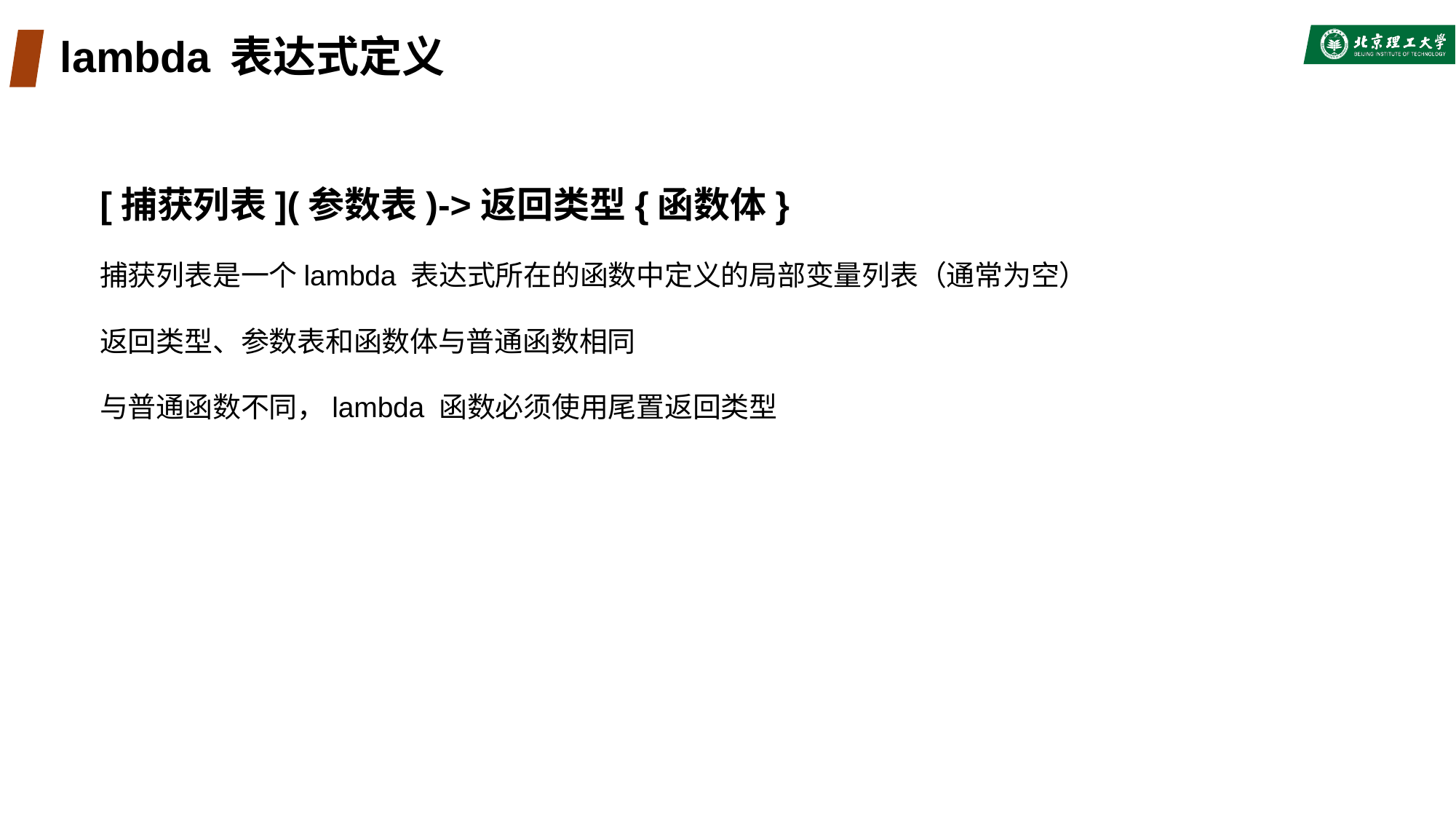

# lambda 表达式定义
[捕获列表](参数表)->返回类型{函数体}
捕获列表是一个lambda 表达式所在的函数中定义的局部变量列表（通常为空）
返回类型、参数表和函数体与普通函数相同
与普通函数不同，lambda 函数必须使用尾置返回类型